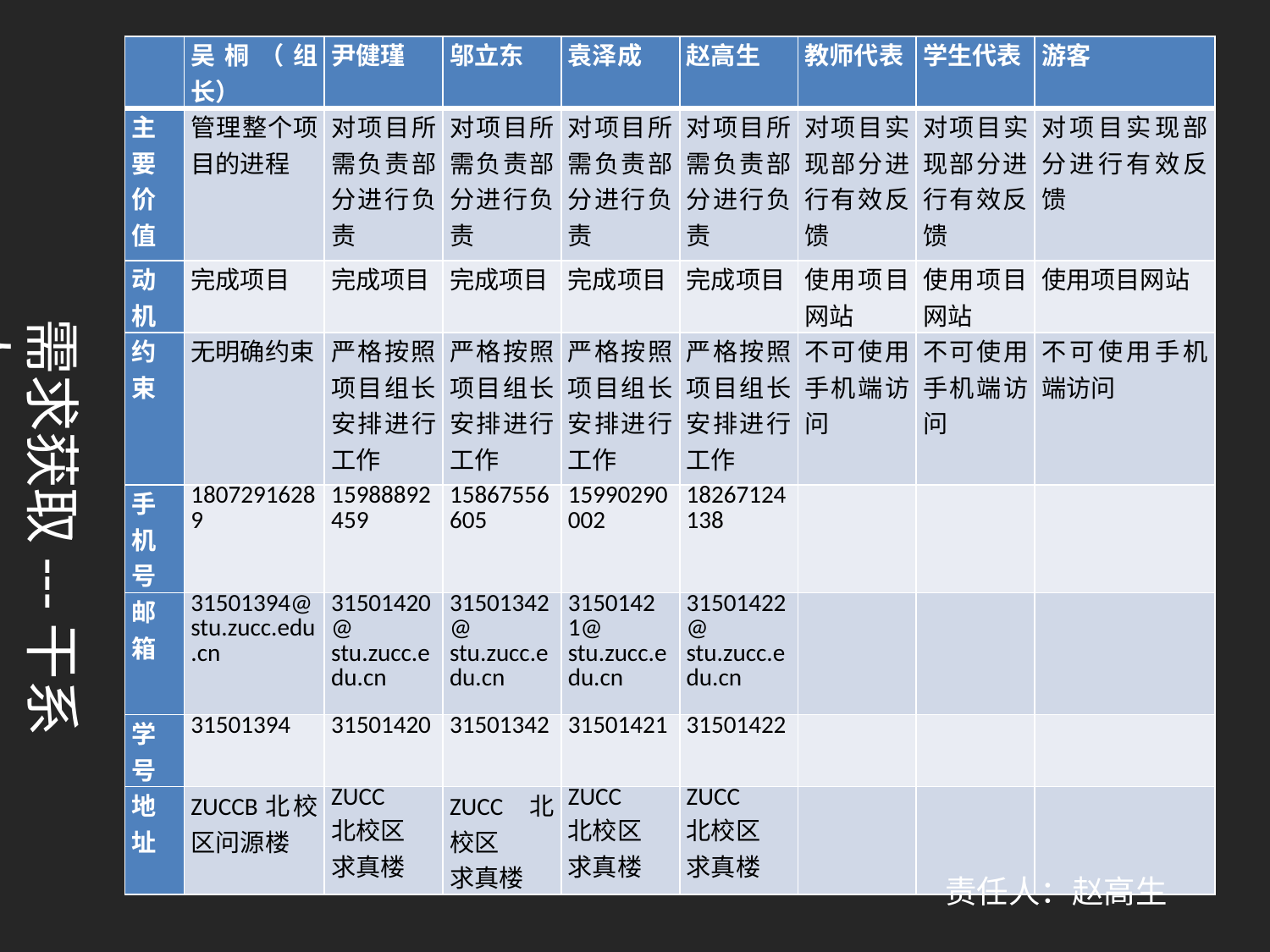

|  | 吴桐（组长） | 尹健瑾 | 邬立东 | 袁泽成 | 赵高生 | 教师代表 | 学生代表 | 游客 |
| --- | --- | --- | --- | --- | --- | --- | --- | --- |
| 主要价值 | 管理整个项目的进程 | 对项目所需负责部分进行负责 | 对项目所需负责部分进行负责 | 对项目所需负责部分进行负责 | 对项目所需负责部分进行负责 | 对项目实现部分进行有效反馈 | 对项目实现部分进行有效反馈 | 对项目实现部分进行有效反馈 |
| 动机 | 完成项目 | 完成项目 | 完成项目 | 完成项目 | 完成项目 | 使用项目网站 | 使用项目网站 | 使用项目网站 |
| 约束 | 无明确约束 | 严格按照项目组长安排进行工作 | 严格按照项目组长安排进行工作 | 严格按照项目组长安排进行工作 | 严格按照项目组长安排进行工作 | 不可使用手机端访问 | 不可使用手机端访问 | 不可使用手机端访问 |
| 手机号 | 18072916289 | 15988892459 | 15867556605 | 15990290002 | 18267124138 |  |  |  |
| 邮箱 | 31501394@ stu.zucc.edu.cn | 31501420@ stu.zucc.edu.cn | 31501342@ stu.zucc.edu.cn | 3150142 1@ stu.zucc.edu.cn | 31501422@ stu.zucc.edu.cn |  |  |  |
| 学号 | 31501394 | 31501420 | 31501342 | 31501421 | 31501422 |  |  |  |
| 地址 | ZUCCB北校区问源楼 | ZUCC 北校区 求真楼 | ZUCC北校区 求真楼 | ZUCC 北校区 求真楼 | ZUCC 北校区 求真楼 |  |  |  |
需求获取---干系人
责任人：赵高生